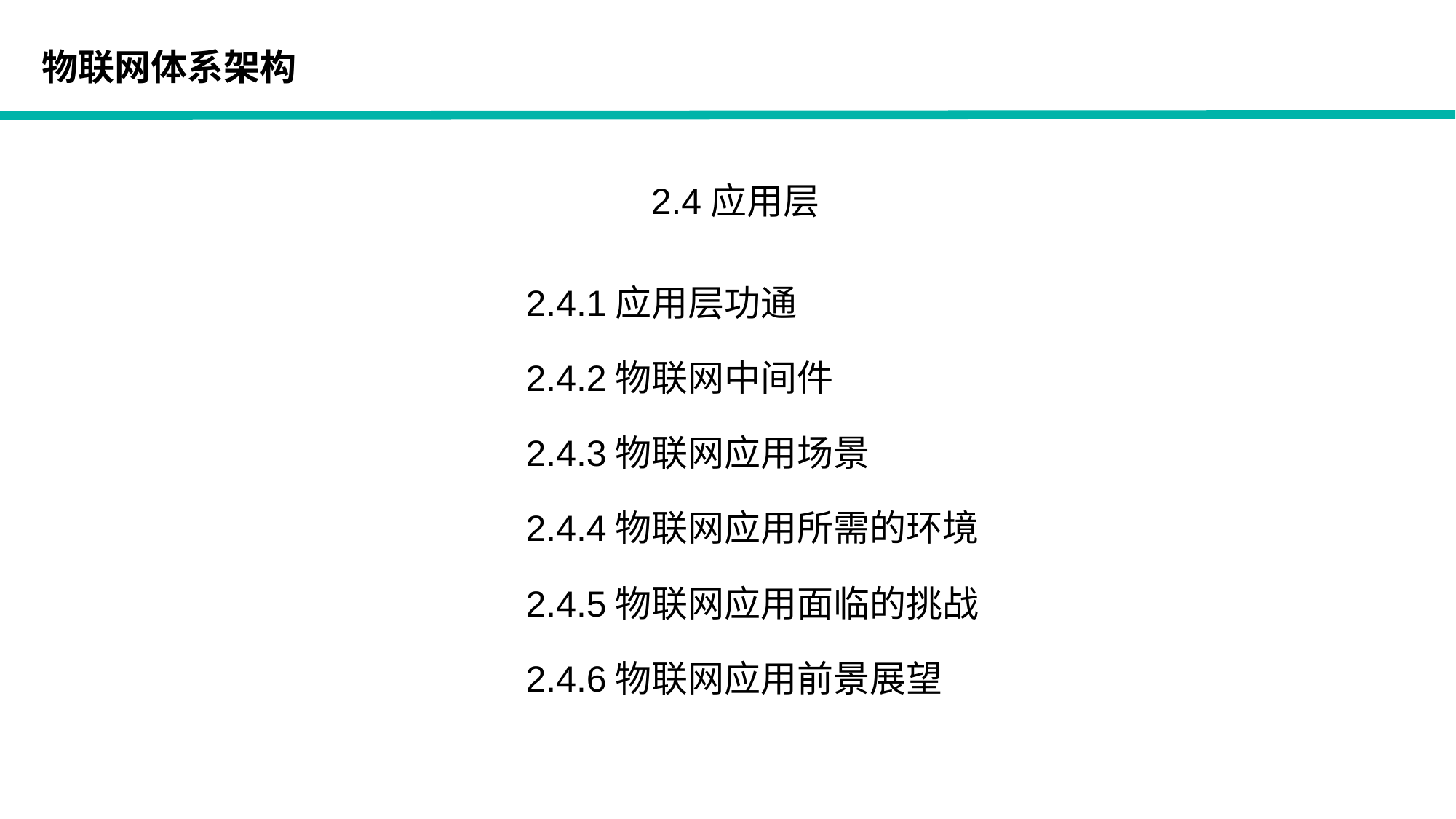

2.4应用层
2.4.1应用层功通
2.4.2物联网中间件
2.4.3物联网应用场景
2.4.4物联网应用所需的环境
2.4.5物联网应用面临的挑战
2.4.6物联网应用前景展望